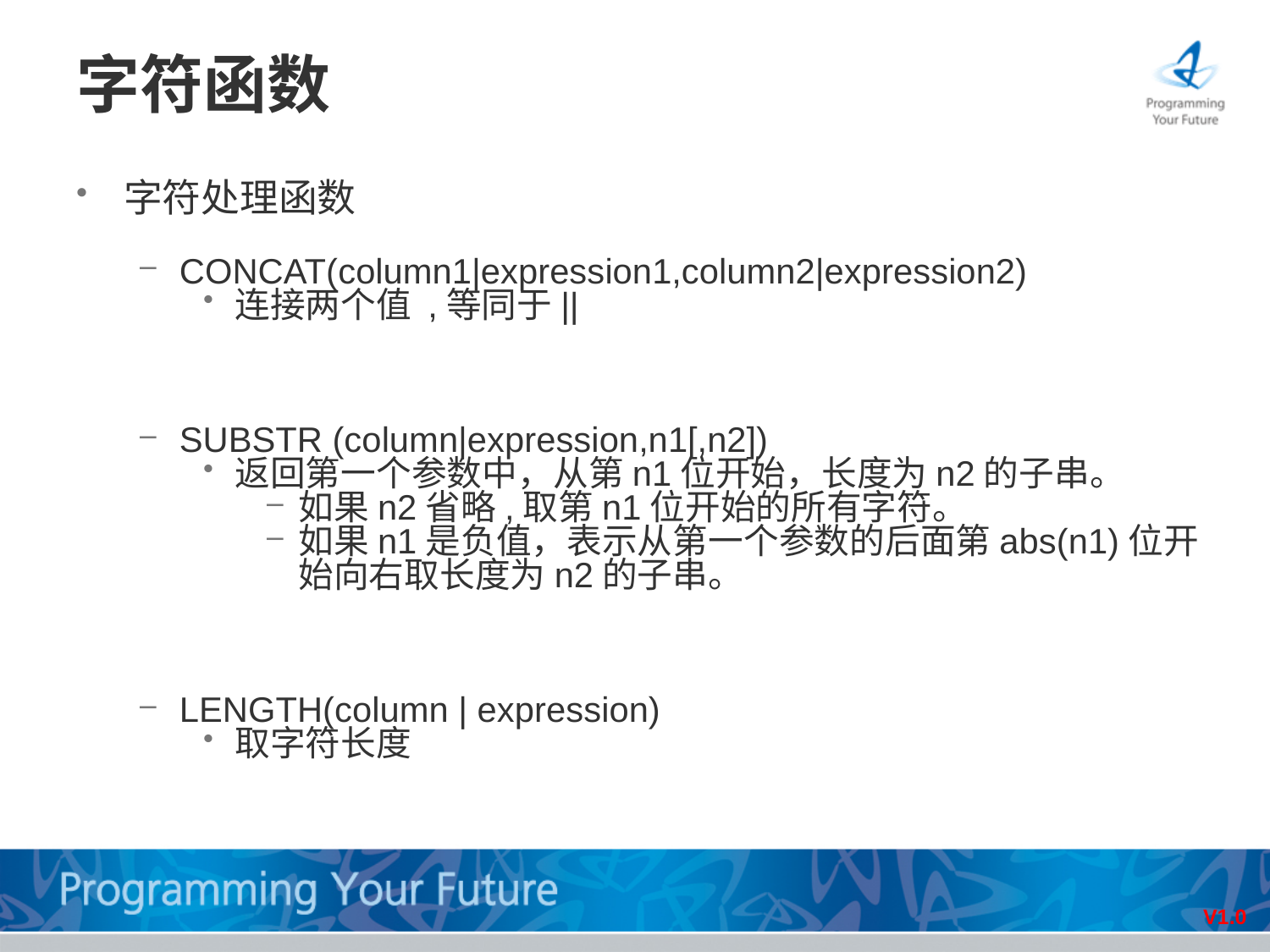

# 字符函数
字符处理函数

CONCAT(column1|expression1,column2|expression2)
连接两个值 ,等同于||

SUBSTR (column|expression,n1[,n2])
返回第一个参数中，从第n1位开始，长度为n2的子串。
如果n2省略,取第n1位开始的所有字符。
如果n1是负值，表示从第一个参数的后面第abs(n1)位开始向右取长度为n2的子串。

LENGTH(column | expression)
取字符长度